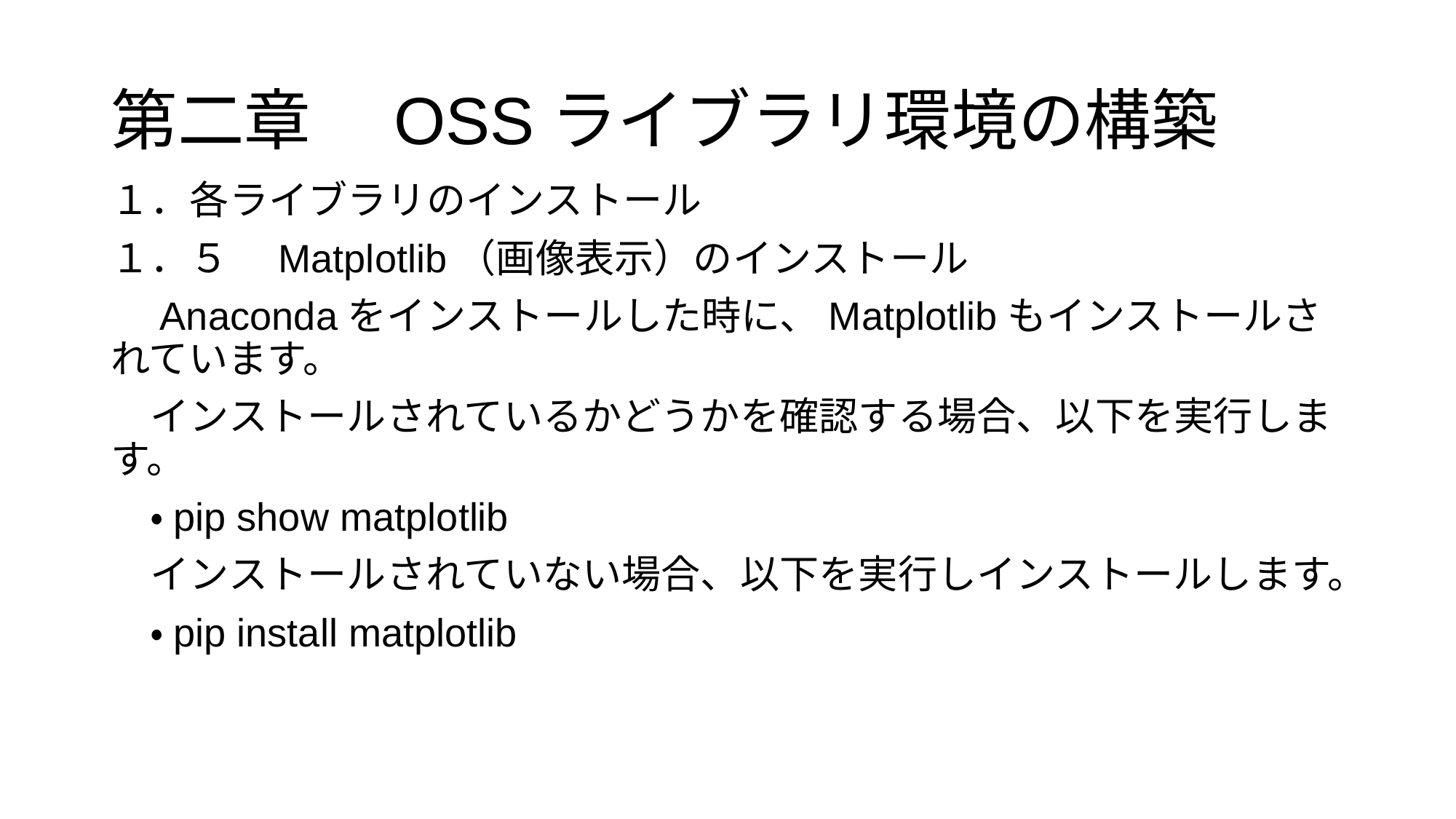

# 第二章　OSSライブラリ環境の構築
１．各ライブラリのインストール
１．５　Matplotlib（画像表示）のインストール
　Anacondaをインストールした時に、Matplotlibもインストールされています。
　インストールされているかどうかを確認する場合、以下を実行します。
　・pip show matplotlib
　インストールされていない場合、以下を実行しインストールします。
　・pip install matplotlib